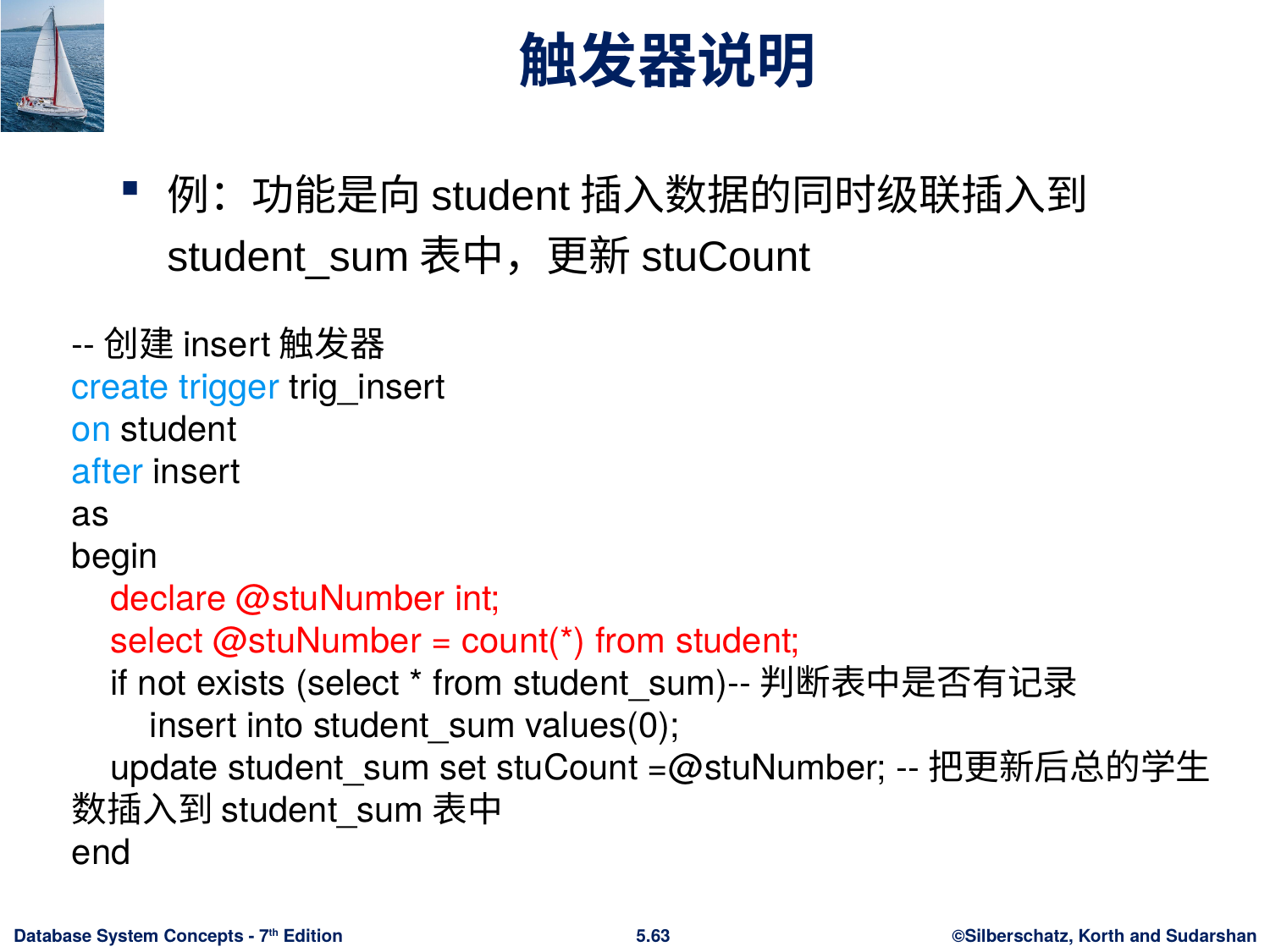

# 触发器说明
例：功能是向student插入数据的同时级联插入到student_sum表中，更新stuCount

--创建insert触发器
create trigger trig_insert
on student
after insert
as
begin
    declare @stuNumber int;
    select @stuNumber = count(*) from student;
    if not exists (select * from student_sum)--判断表中是否有记录
        insert into student_sum values(0);
    update student_sum set stuCount =@stuNumber; --把更新后总的学生数插入到student_sum表中
end